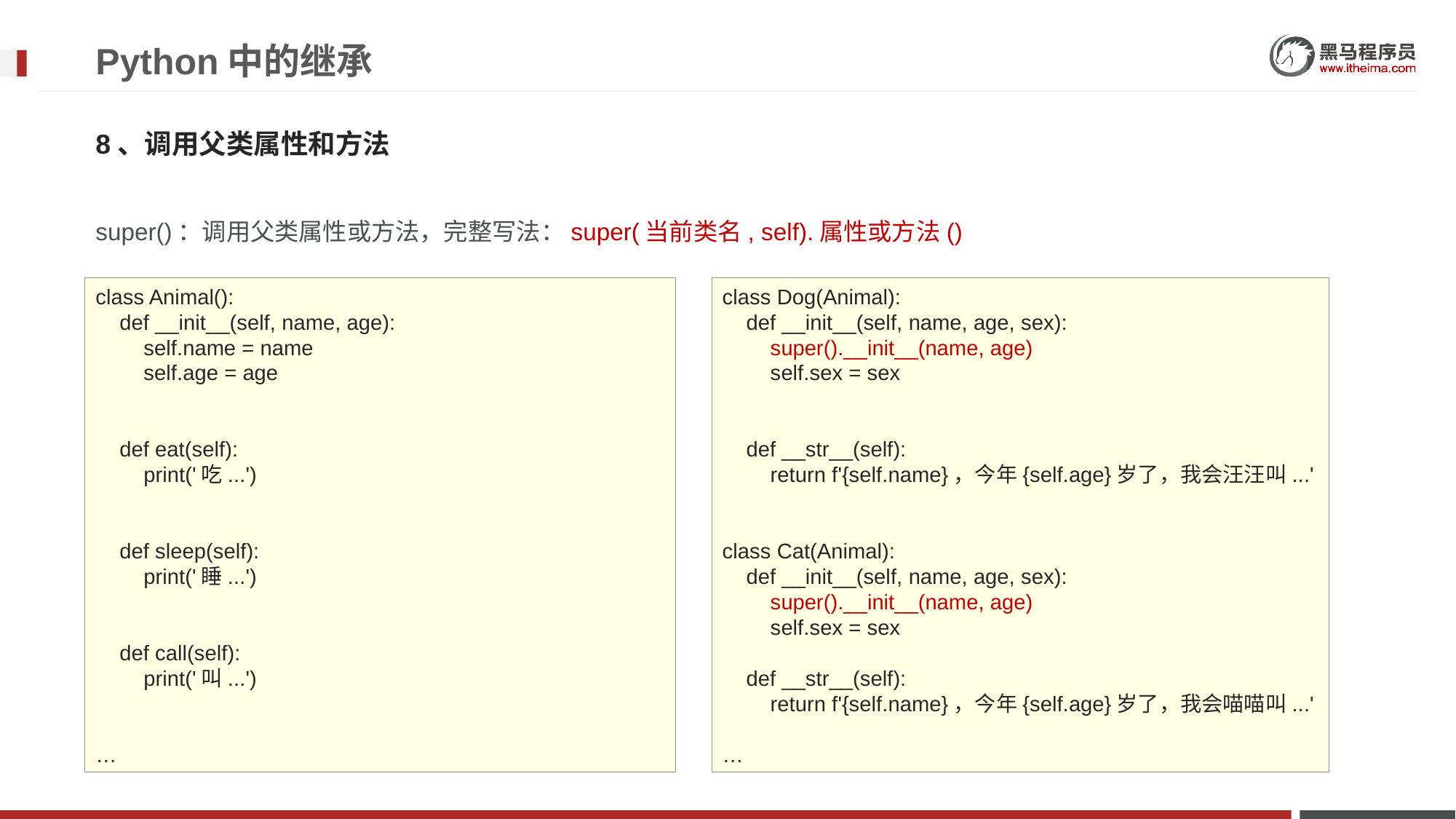

# Python中的继承
8、调用父类属性和方法
super()：调用父类属性或方法，完整写法：super(当前类名, self).属性或方法()
class Animal():
    def __init__(self, name, age):
        self.name = name
        self.age = age

    def eat(self):
        print('吃...')

    def sleep(self):
        print('睡...')

    def call(self):
        print('叫...')

…
class Dog(Animal):
    def __init__(self, name, age, sex):
        super().__init__(name, age)
        self.sex = sex

    def __str__(self):
        return f'{self.name}，今年{self.age}岁了，我会汪汪叫...'

class Cat(Animal):
    def __init__(self, name, age, sex):
        super().__init__(name, age)
        self.sex = sex

    def __str__(self):
        return f'{self.name}，今年{self.age}岁了，我会喵喵叫...'

…